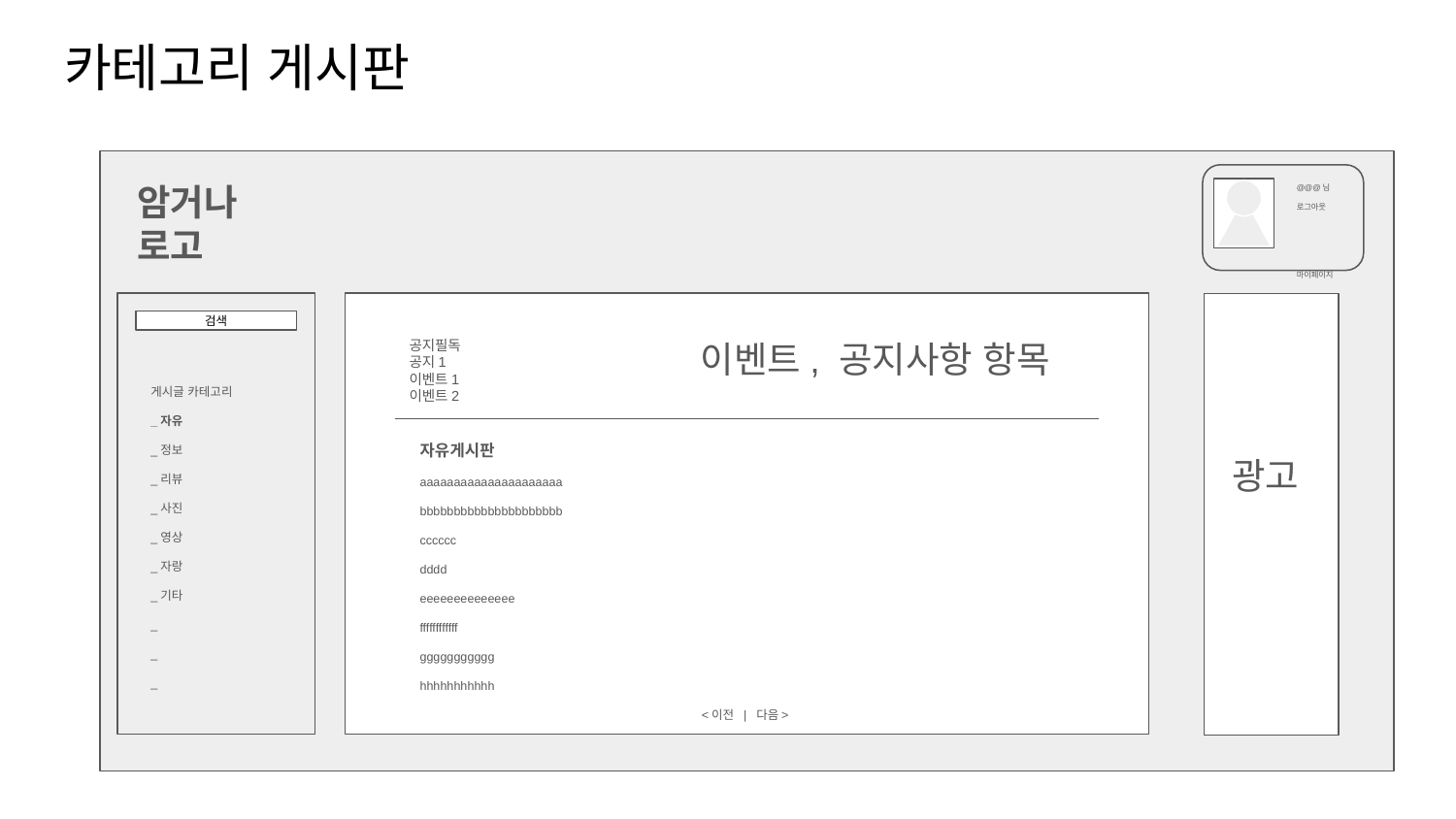

# 카테고리 게시판

암거나 로고

@@@님
로그아웃

마이페이지

검색
공지필독
공지1
이벤트1
이벤트2
이벤트, 공지사항 항목
게시글 카테고리
_자유
_정보
_리뷰
_사진
_영상
_자랑
_기타
_
_
_
자유게시판

aaaaaaaaaaaaaaaaaaaaa

bbbbbbbbbbbbbbbbbbbbb

cccccc

dddd

eeeeeeeeeeeeee

ffffffffffff

ggggggggggg

hhhhhhhhhhh

<이전  |  다음>
광고